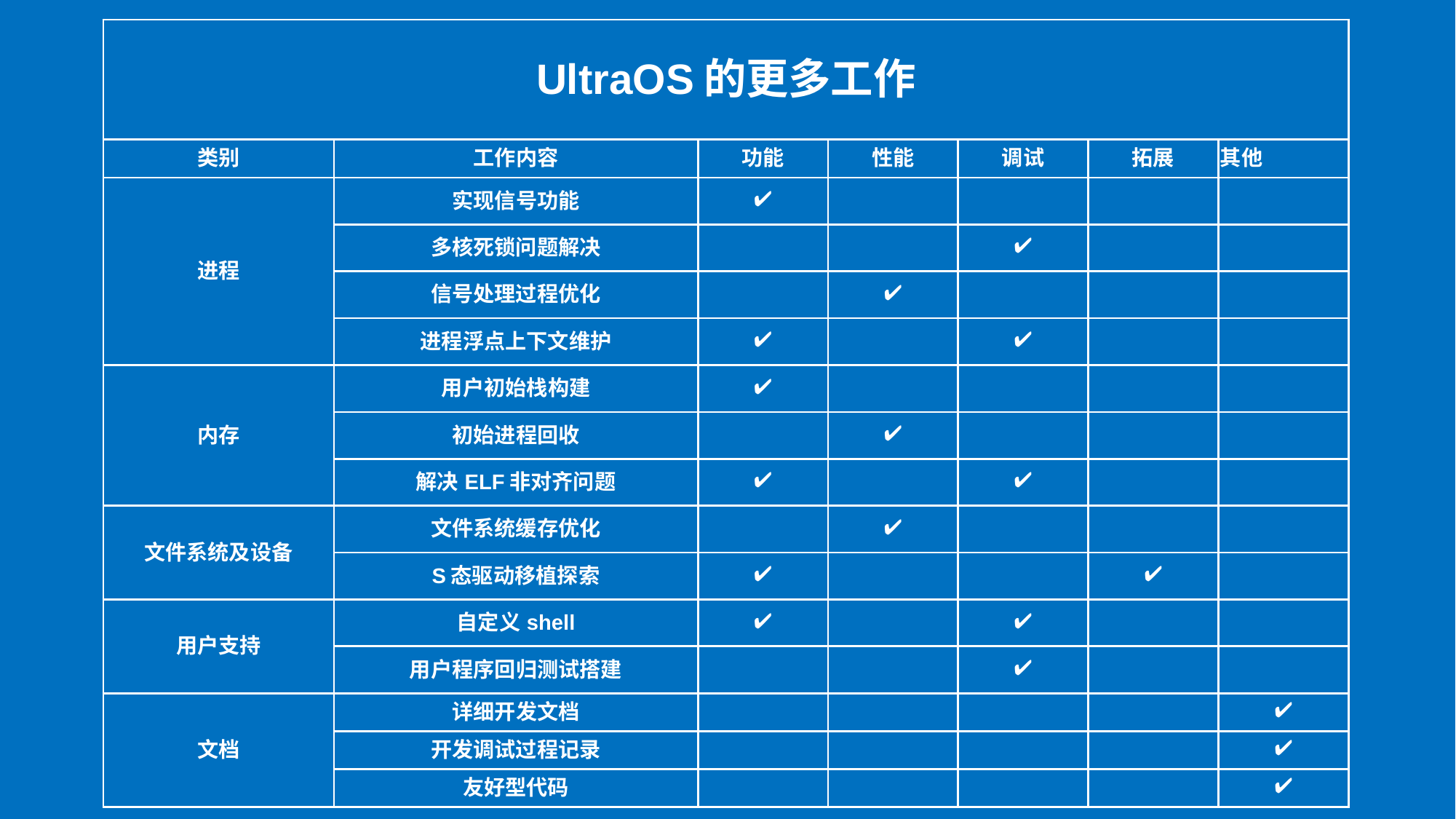

| UltraOS的更多工作 |  |  |  |  |  |  |
| --- | --- | --- | --- | --- | --- | --- |
| 类别 | 工作内容 | 功能 | 性能 | 调试 | 拓展 | 其他 |
| 进程 | 实现信号功能 | ✔ |  |  |  |  |
|  | 多核死锁问题解决 |  |  | ✔ |  |  |
|  | 信号处理过程优化 |  | ✔ |  |  |  |
|  | 进程浮点上下文维护 | ✔ |  | ✔ |  |  |
| 内存 | 用户初始栈构建 | ✔ |  |  |  |  |
|  | 初始进程回收 |  | ✔ |  |  |  |
|  | 解决ELF非对齐问题 | ✔ |  | ✔ |  |  |
| 文件系统及设备 | 文件系统缓存优化 |  | ✔ |  |  |  |
|  | S态驱动移植探索 | ✔ |  |  | ✔ |  |
| 用户支持 | 自定义shell | ✔ |  | ✔ |  |  |
|  | 用户程序回归测试搭建 |  |  | ✔ |  |  |
| 文档 | 详细开发文档 |  |  |  |  | ✔ |
|  | 开发调试过程记录 |  |  |  |  | ✔ |
|  | 友好型代码 |  |  |  |  | ✔ |